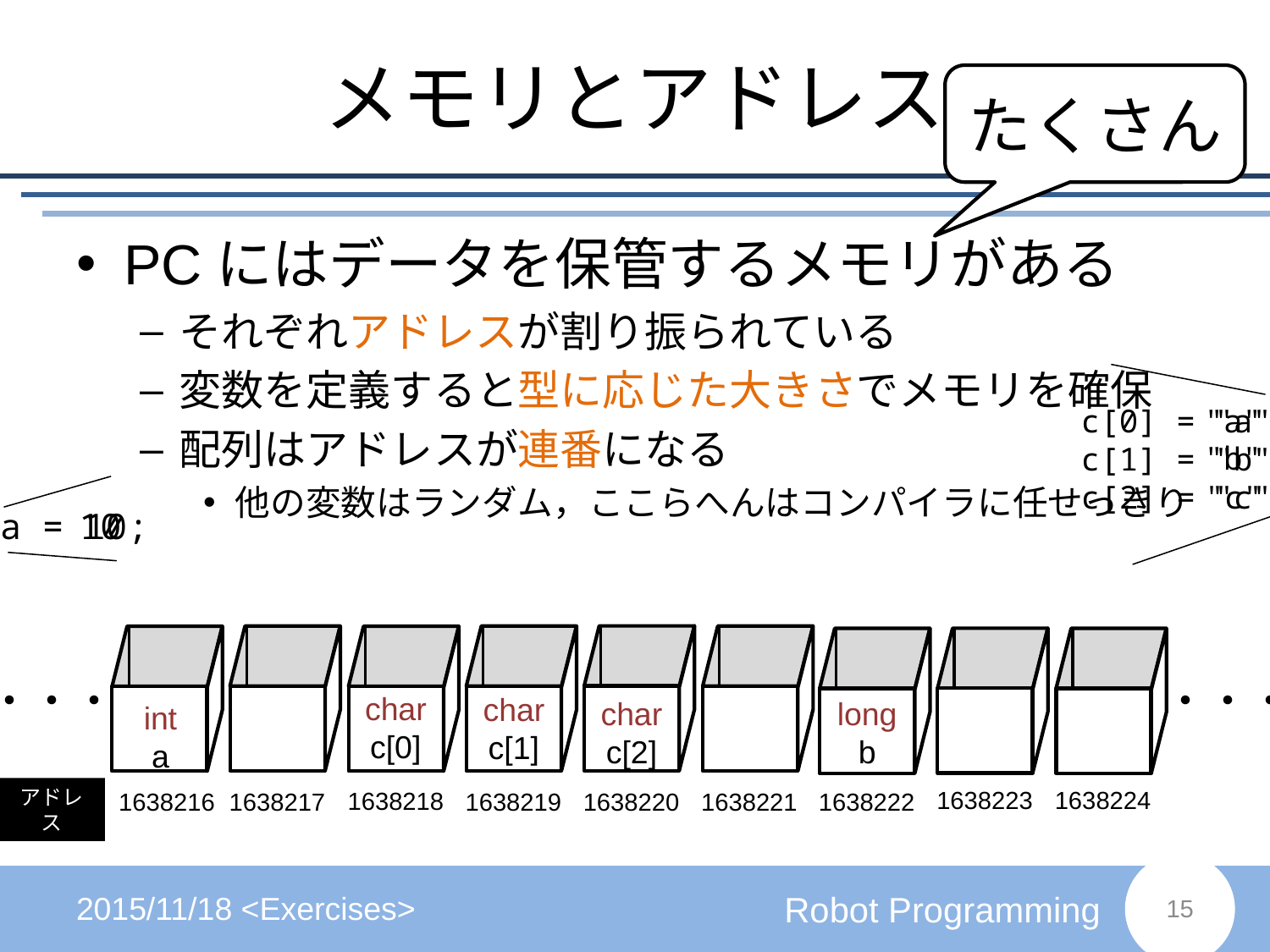

# メモリとアドレス
たくさん
PCにはデータを保管するメモリがある
それぞれアドレスが割り振られている
変数を定義すると型に応じた大きさでメモリを確保
配列はアドレスが連番になる
他の変数はランダム，ここらへんはコンパイラに任せっきり
c[0] = "a";
c[1] = "b";
c[2] = "c";
"a"
"b"
"c"
a = 10;
10

・・・
・・・
char
c[0]
char
c[1]
char
c[2]
long
b

int
a
アドレス
1638223
1638224
1638218
1638220
1638222
1638216
1638219
1638217
1638221
2015/11/18 <Exercises>
15